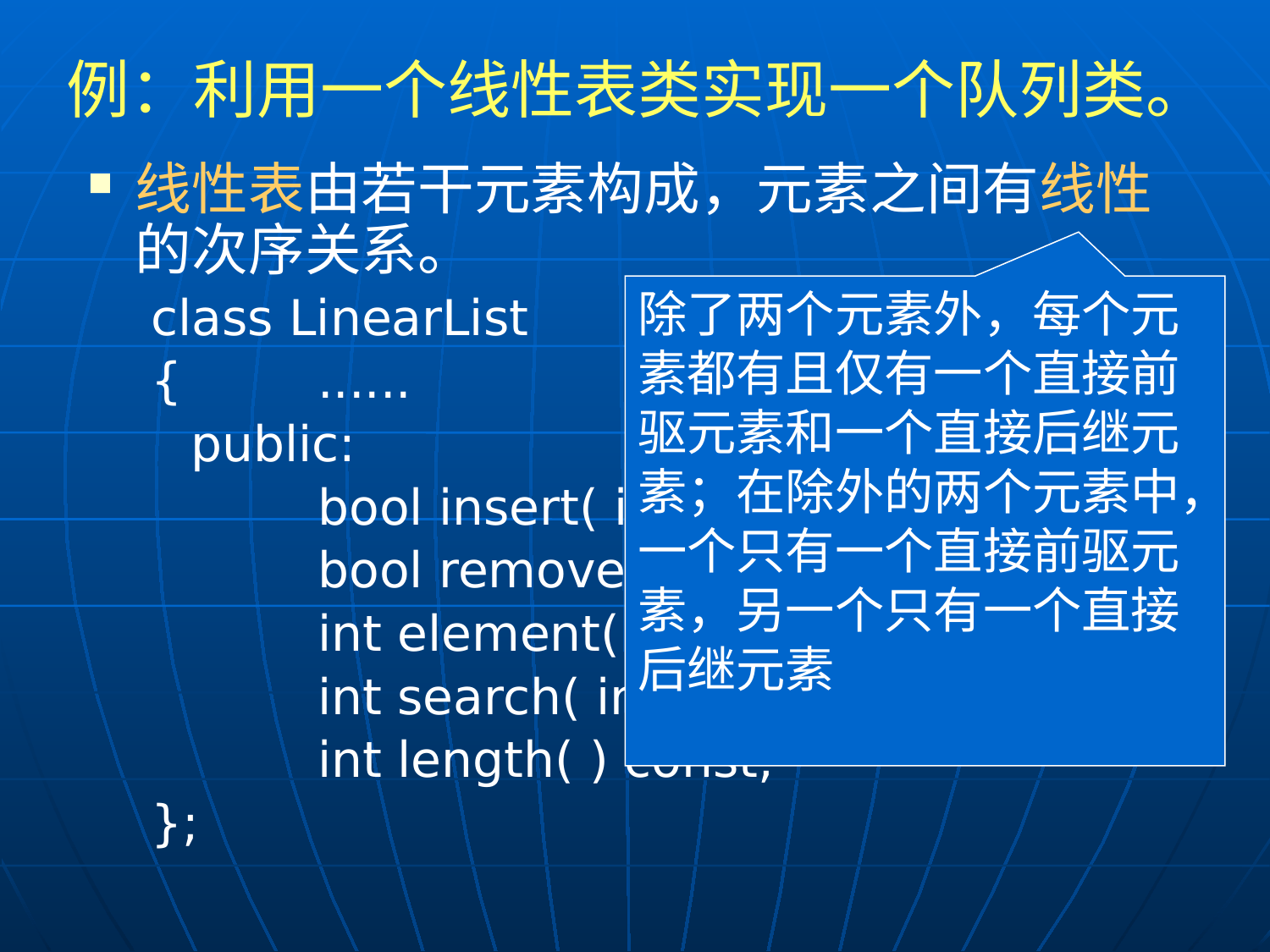

# 例：利用一个线性表类实现一个队列类。
线性表由若干元素构成，元素之间有线性的次序关系。
class LinearList
{		......
	public:
		bool insert( int x, int pos );
		bool remove( int &x,  int pos );
		int element( int pos ) const;
		int search( int x ) const;
		int length( ) const;
};
除了两个元素外，每个元素都有且仅有一个直接前驱元素和一个直接后继元素；在除外的两个元素中，一个只有一个直接前驱元素，另一个只有一个直接后继元素